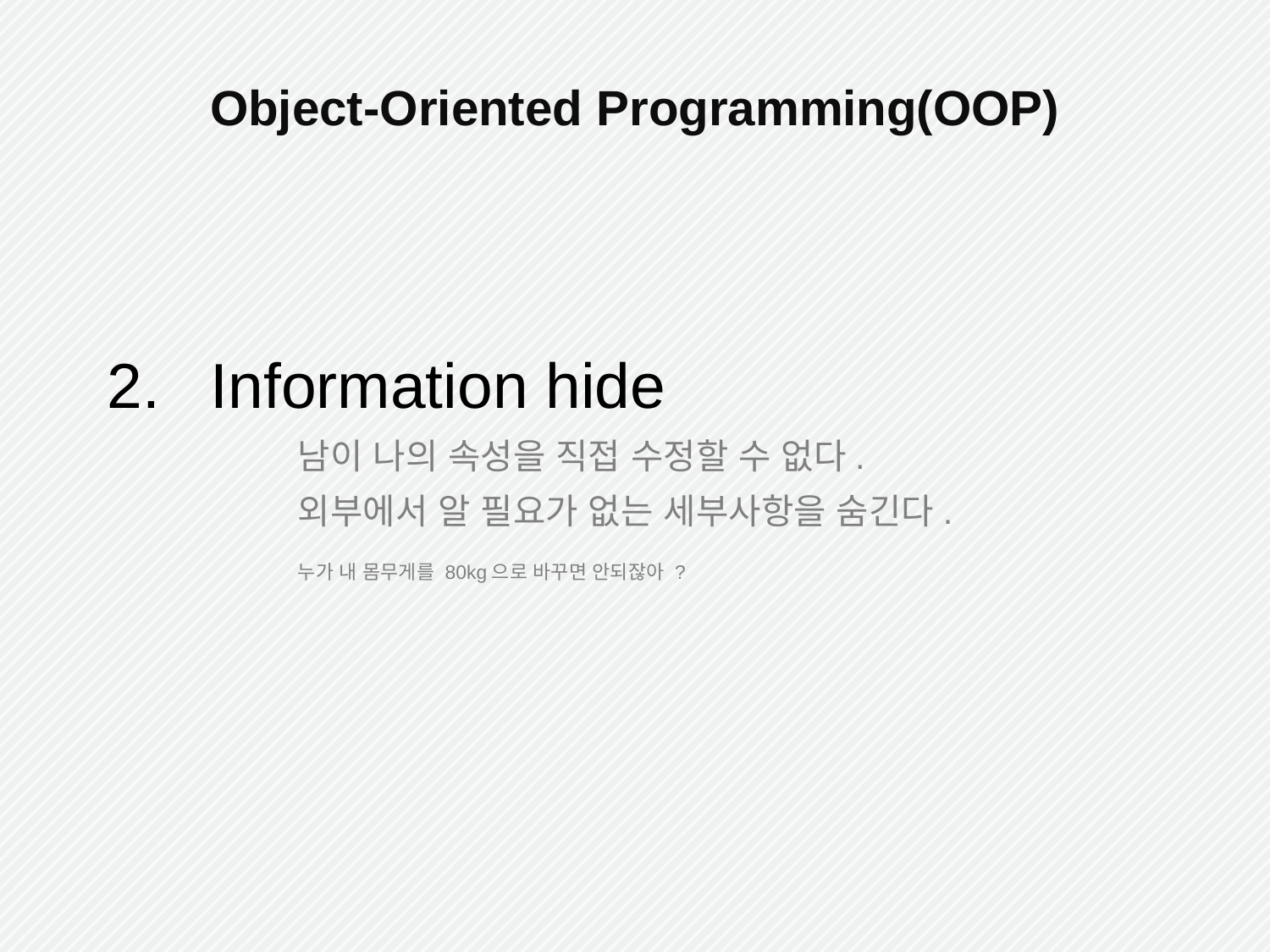

Object-Oriented Programming(OOP)
Information hide
	남이 나의 속성을 직접 수정할 수 없다.
	외부에서 알 필요가 없는 세부사항을 숨긴다.
	누가 내 몸무게를 80kg으로 바꾸면 안되잖아 ?